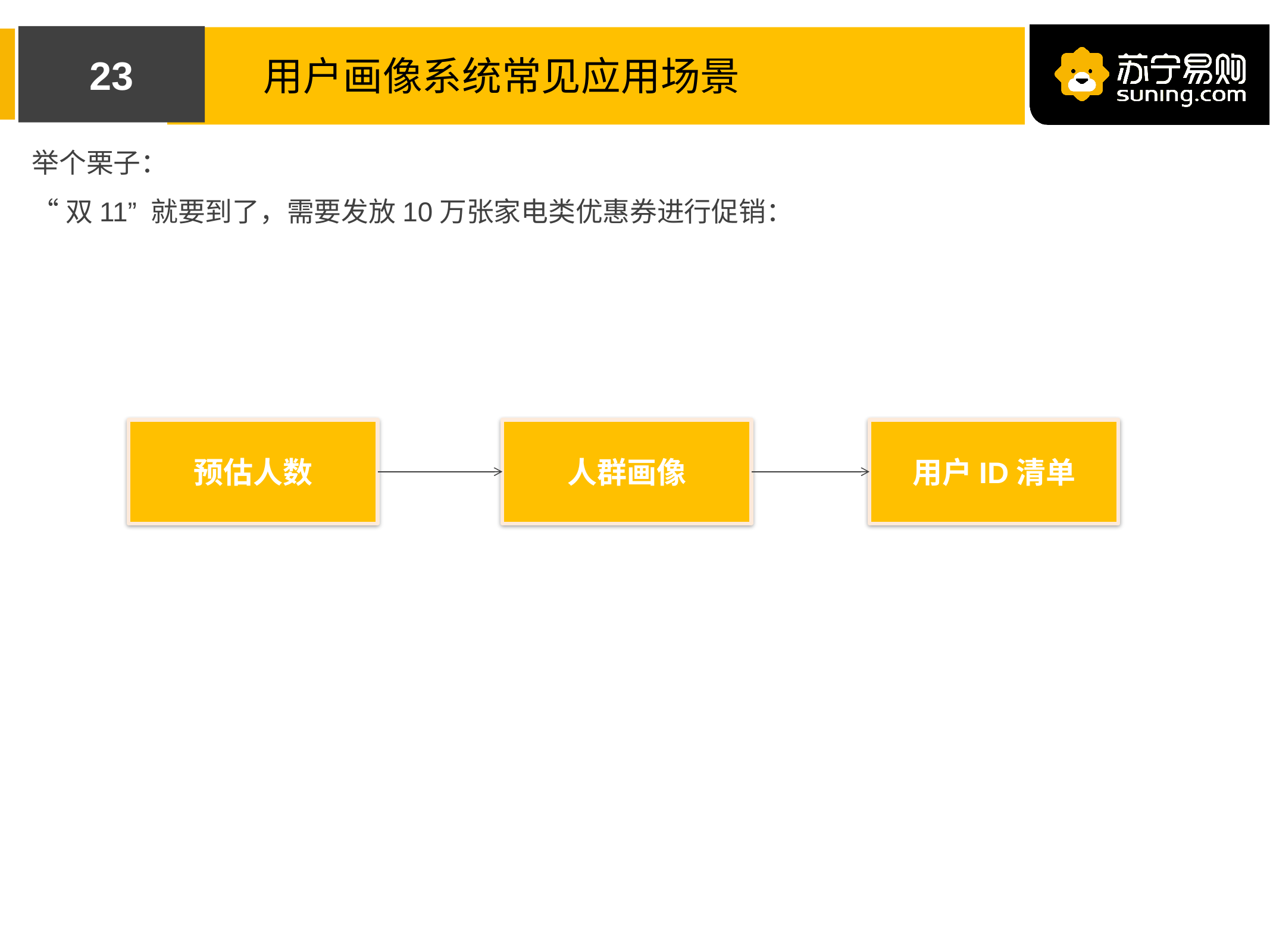

23
用户画像系统常见应用场景
举个栗子：
“双11” 就要到了，需要发放10万张家电类优惠券进行促销：
预估人数
人群画像
用户ID清单